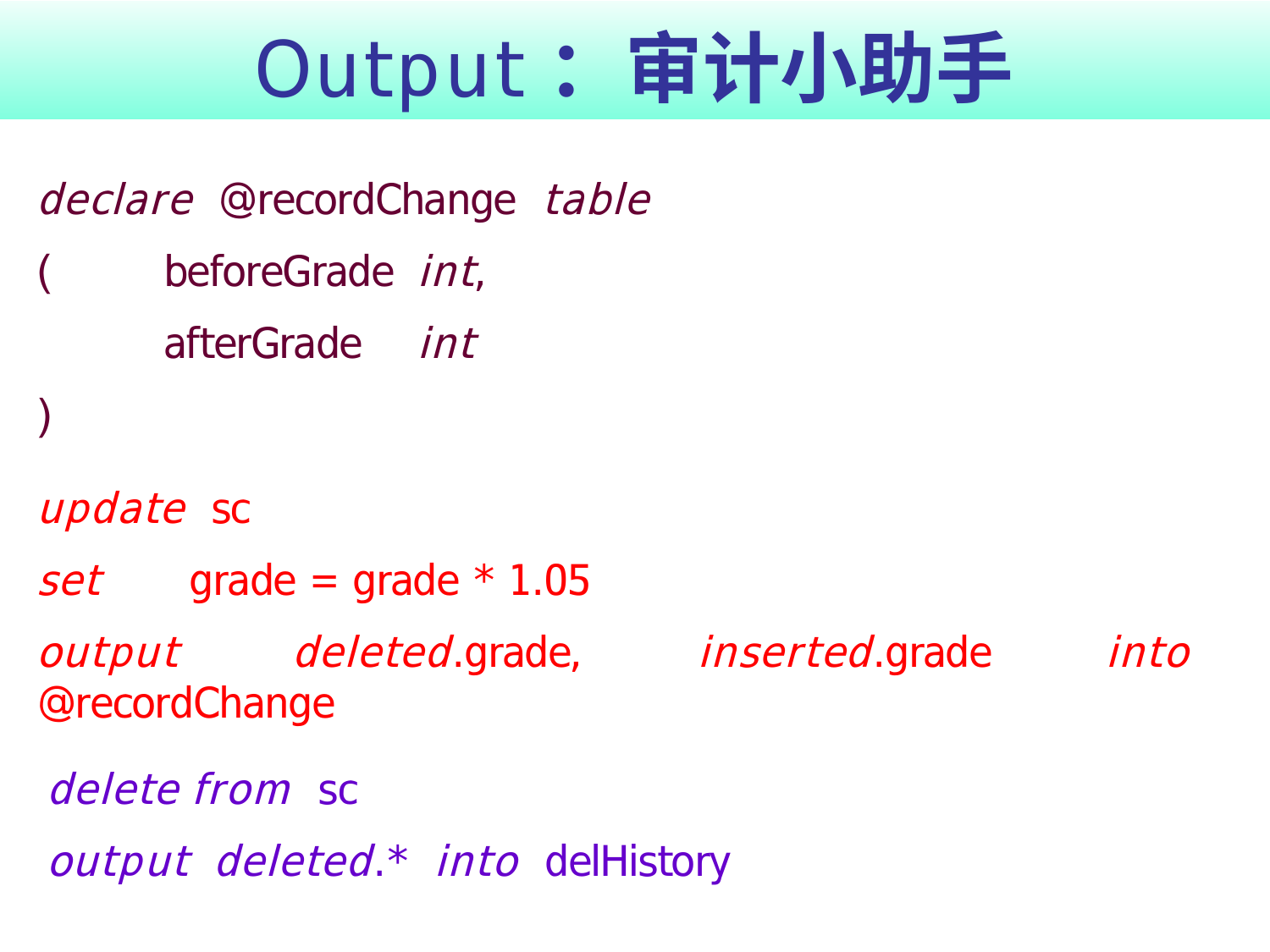

# Output：审计小助手
declare  @recordChange  table
(	beforeGrade 	int,
	afterGrade	int
)
update  sc
set 	  grade = grade * 1.05
output  deleted.grade,  inserted.grade  into  @recordChange
delete from  sc
output  deleted.*  into  delHistory